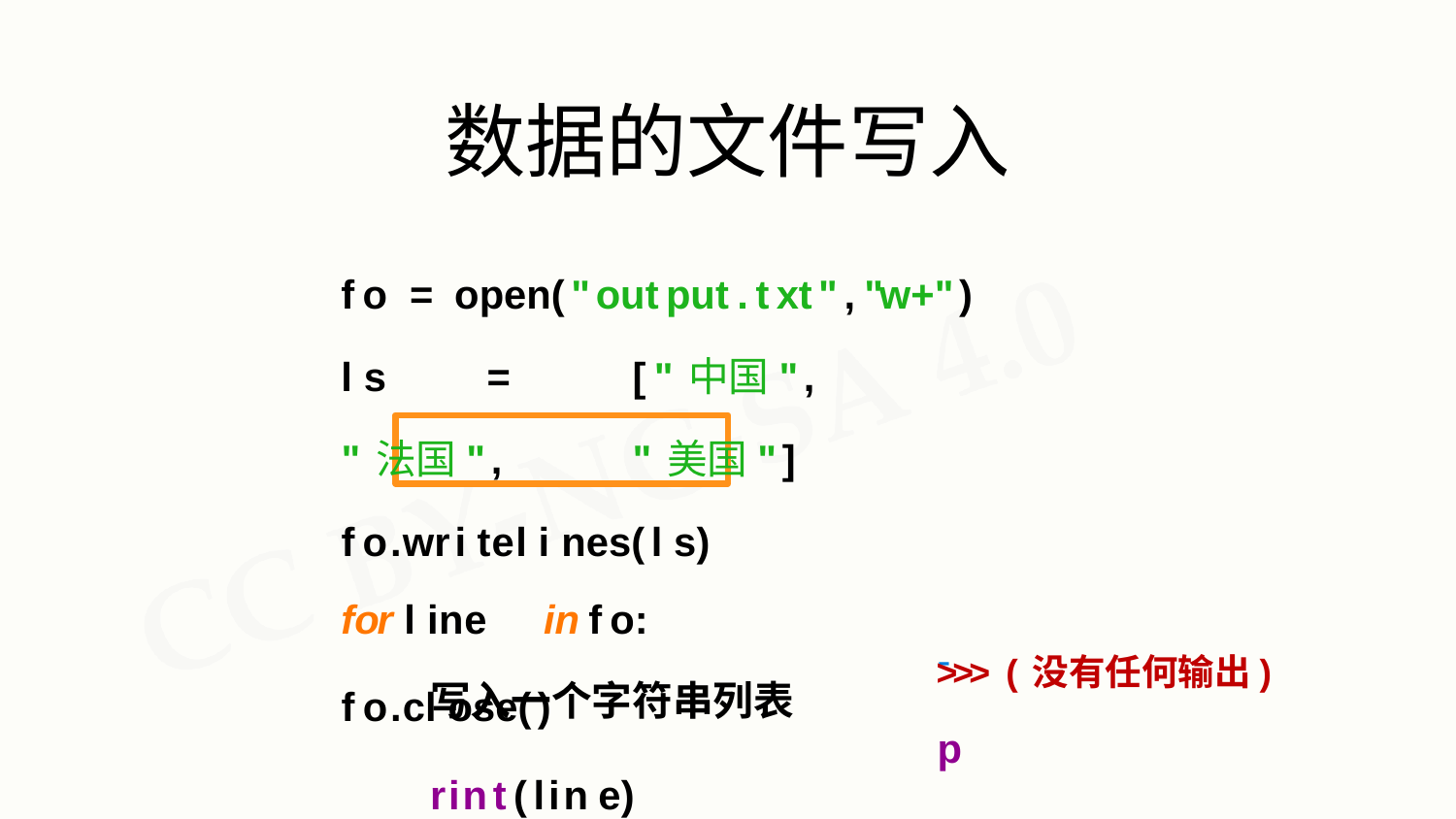

# 数据的文件写入
fo	=	open("output.txt","w+")
ls	=	["中国",	"法国",	"美国"] fo.writelines(ls)
for line	in fo:
- 写入一个字符串列表
print(line)

>>>  (没有任何输出)
fo.close()